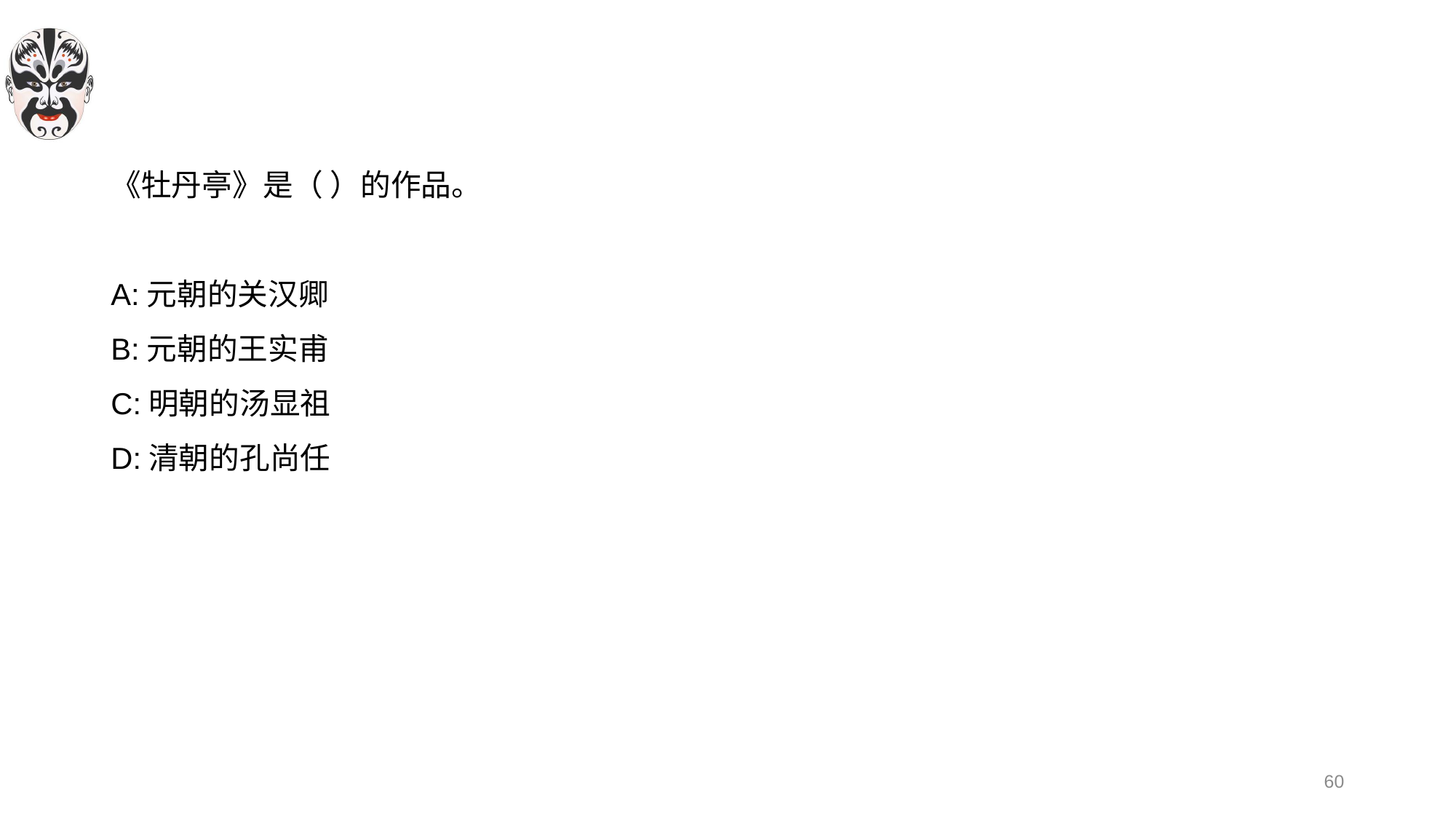

#
《牡丹亭》是（ ）的作品。

A:元朝的关汉卿
B:元朝的王实甫
C:明朝的汤显祖
D:清朝的孔尚任

60